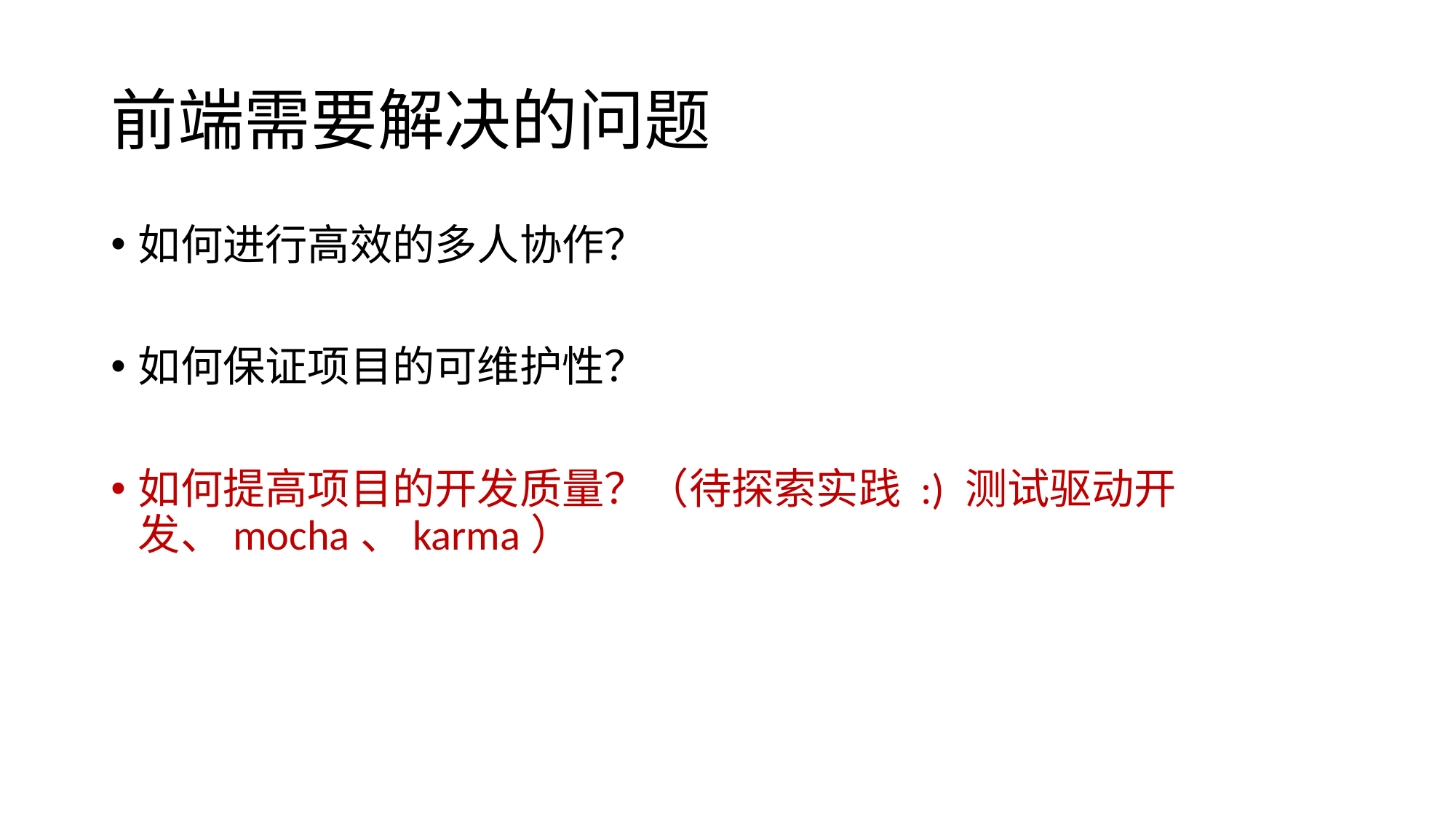

# 前端需要解决的问题
如何进行高效的多人协作？

如何保证项目的可维护性？

如何提高项目的开发质量？（待探索实践 :) 测试驱动开发、mocha、karma）